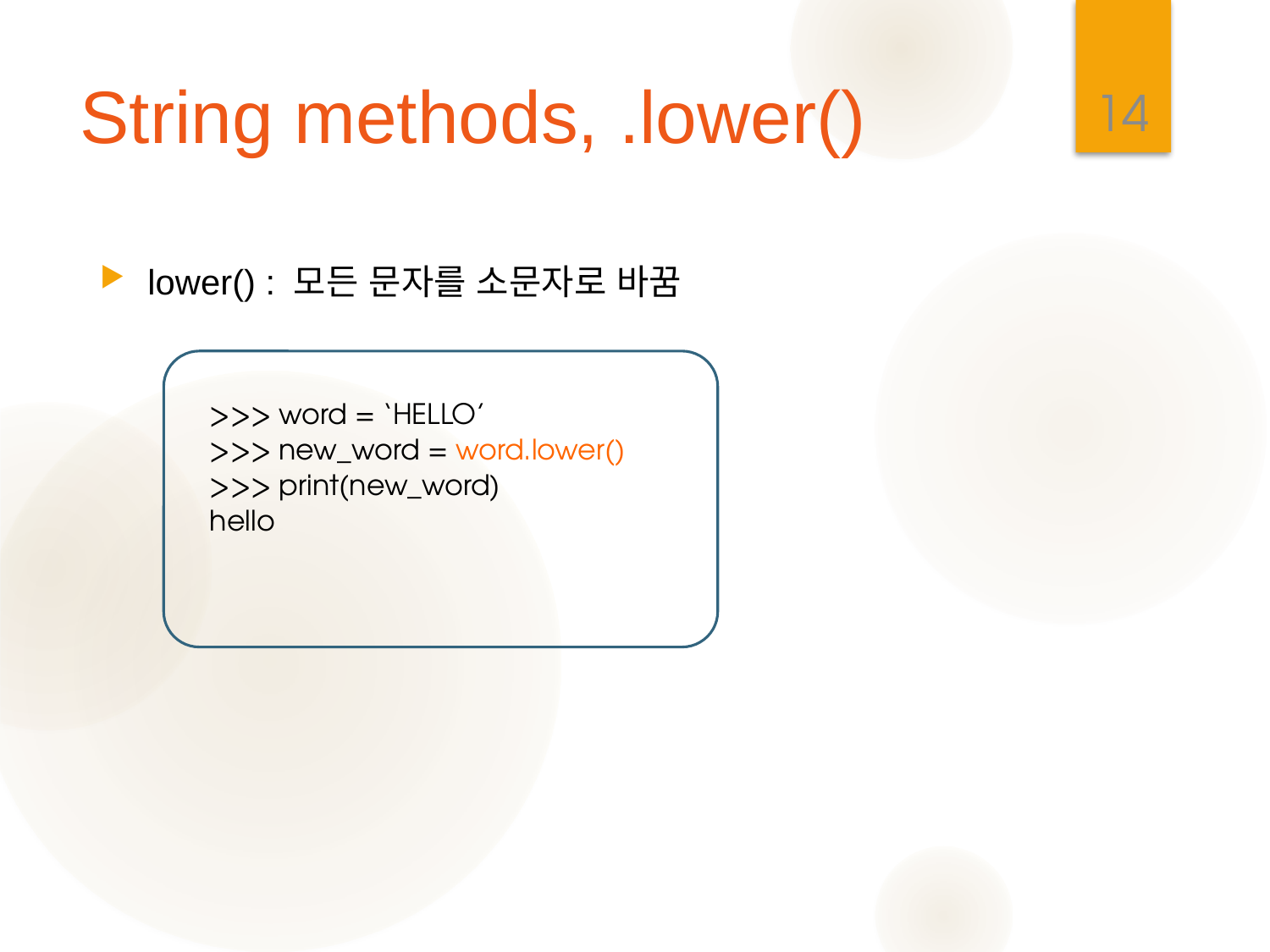

14
# String methods, .lower()
lower() : 모든 문자를 소문자로 바꿈

>>> word = ‘HELLO’
>>> new_word = word.lower()
>>> print(new_word)
hello